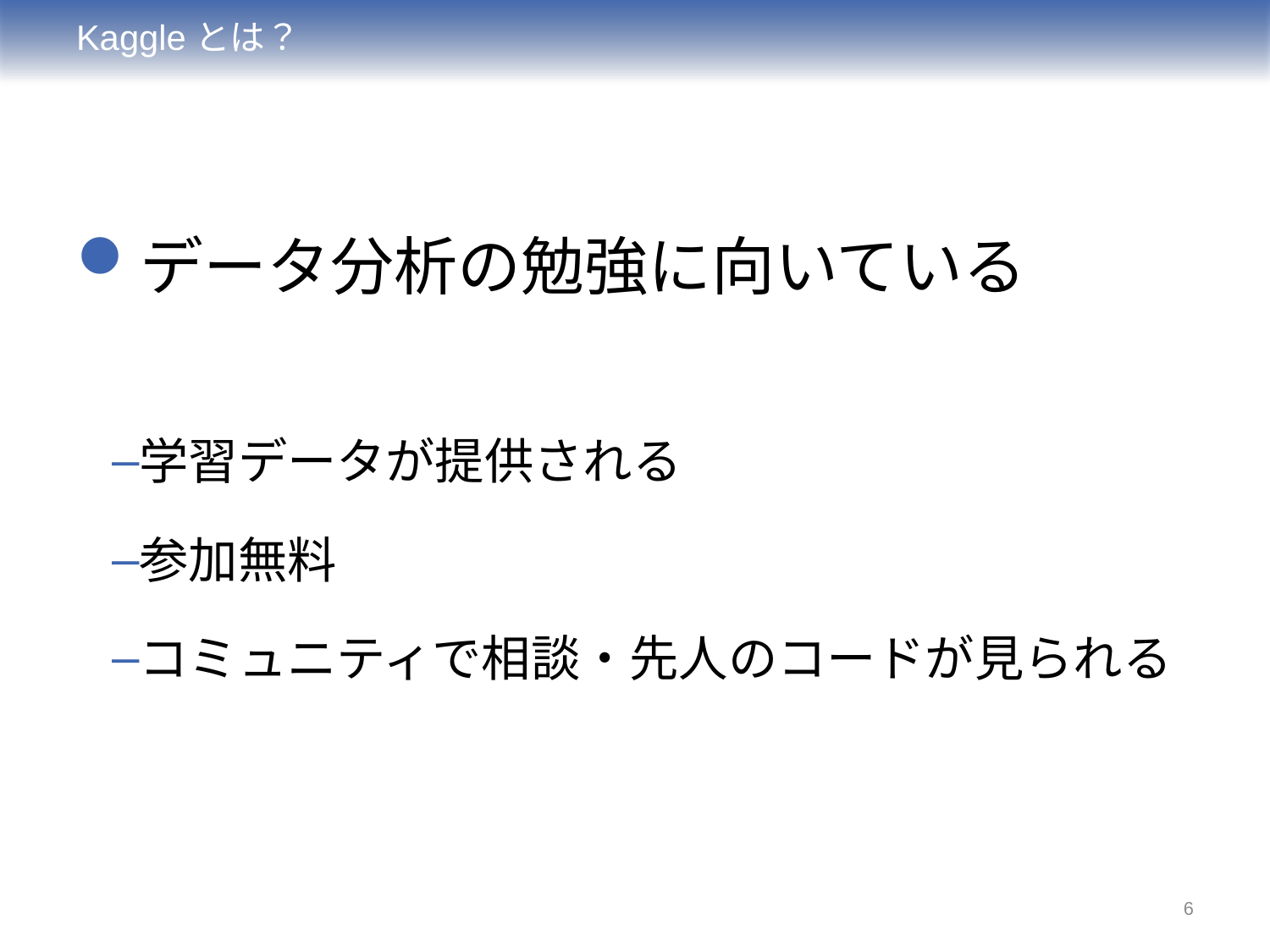

# Kaggleとは？
データ分析の勉強に向いている

学習データが提供される
参加無料
コミュニティで相談・先人のコードが見られる

6